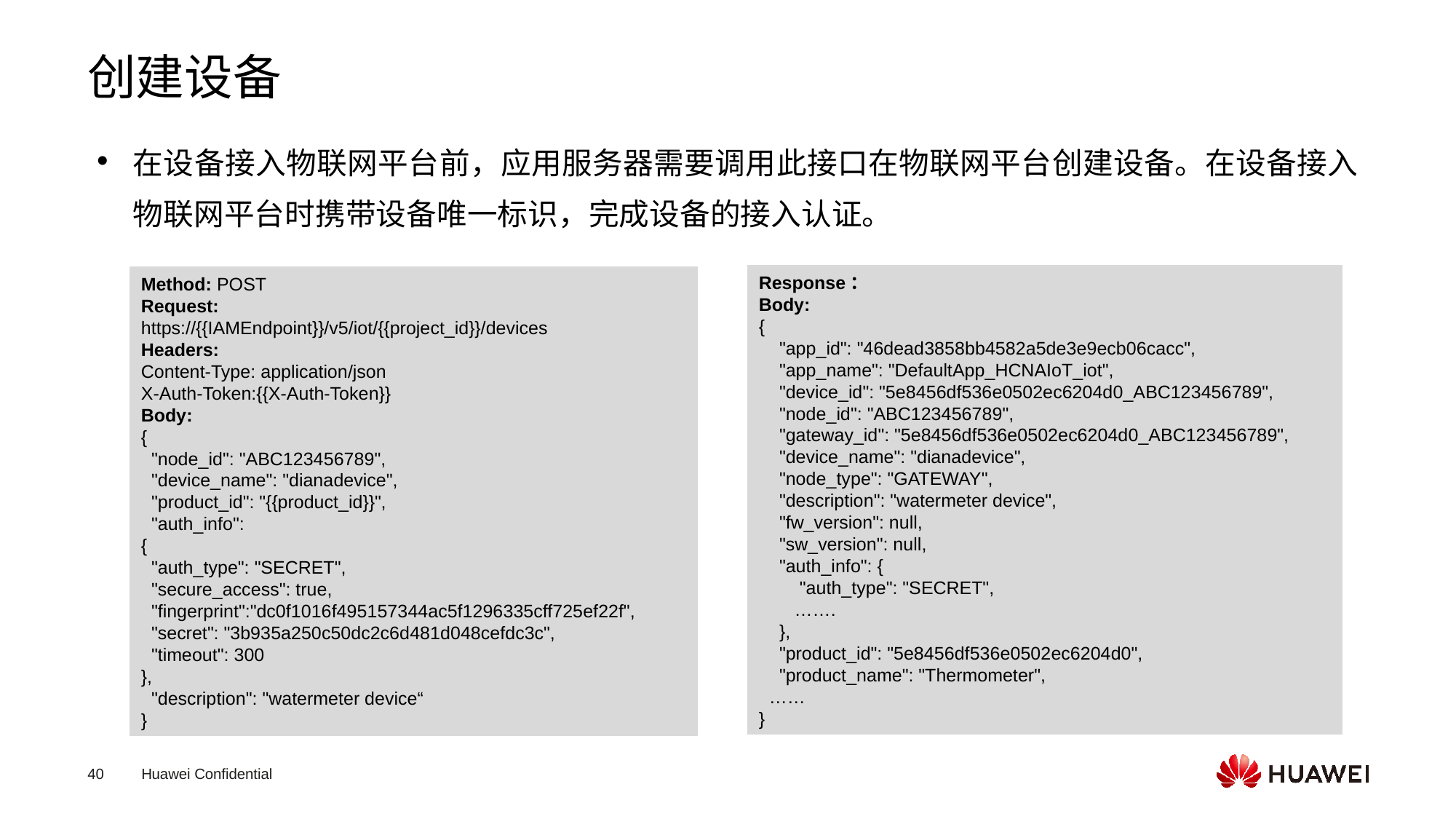

# 创建设备
在设备接入物联网平台前，应用服务器需要调用此接口在物联网平台创建设备。在设备接入物联网平台时携带设备唯一标识，完成设备的接入认证。

Response：
Body:
{
    "app_id": "46dead3858bb4582a5de3e9ecb06cacc",
    "app_name": "DefaultApp_HCNAIoT_iot",
    "device_id": "5e8456df536e0502ec6204d0_ABC123456789",
    "node_id": "ABC123456789",
    "gateway_id": "5e8456df536e0502ec6204d0_ABC123456789",
    "device_name": "dianadevice",
    "node_type": "GATEWAY",
    "description": "watermeter device",
    "fw_version": null,
    "sw_version": null,
    "auth_info": {
        "auth_type": "SECRET",
       …….
    },
    "product_id": "5e8456df536e0502ec6204d0",
    "product_name": "Thermometer",
  ……
}
Method: POST
Request:
https://{{IAMEndpoint}}/v5/iot/{{project_id}}/devices
Headers:
Content-Type: application/json
X-Auth-Token:{{X-Auth-Token}}
Body:
{
  "node_id": "ABC123456789",
  "device_name": "dianadevice",
  "product_id": "{{product_id}}",
  "auth_info":
{
  "auth_type": "SECRET",
  "secure_access": true,
  "fingerprint":"dc0f1016f495157344ac5f1296335cff725ef22f",
  "secret": "3b935a250c50dc2c6d481d048cefdc3c",
  "timeout": 300
},
  "description": "watermeter device“
}